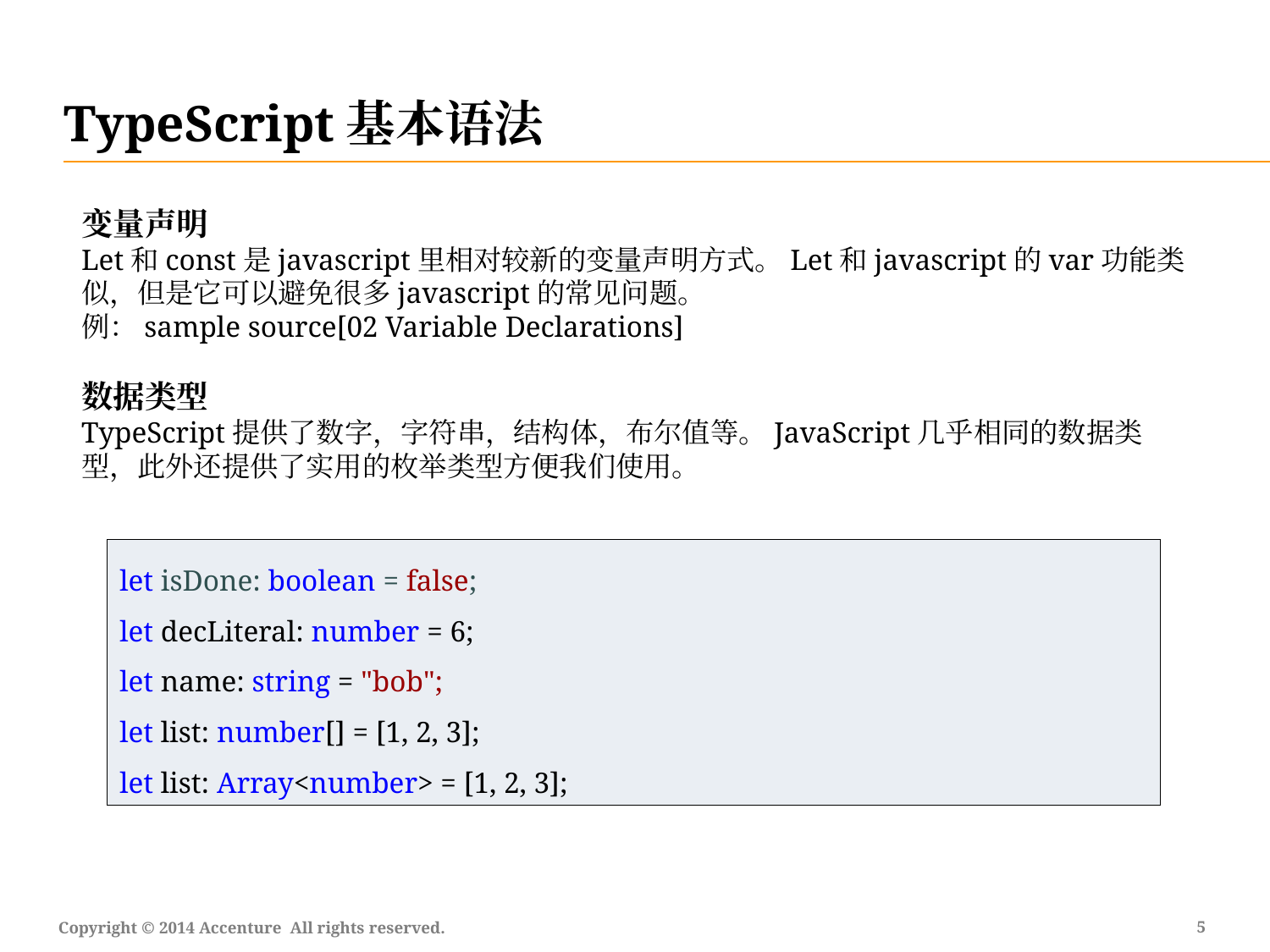

TypeScript基本语法
变量声明
Let和const是javascript里相对较新的变量声明方式。Let和javascript的var功能类似，但是它可以避免很多javascript的常见问题。
例：sample source[02 Variable Declarations]

数据类型
TypeScript提供了数字，字符串，结构体，布尔值等。JavaScript几乎相同的数据类型，此外还提供了实用的枚举类型方便我们使用。

let isDone: boolean = false;
let decLiteral: number = 6;
let name: string = "bob";
let list: number[] = [1, 2, 3];
let list: Array<number> = [1, 2, 3];
5
Copyright © 2014 Accenture  All rights reserved.